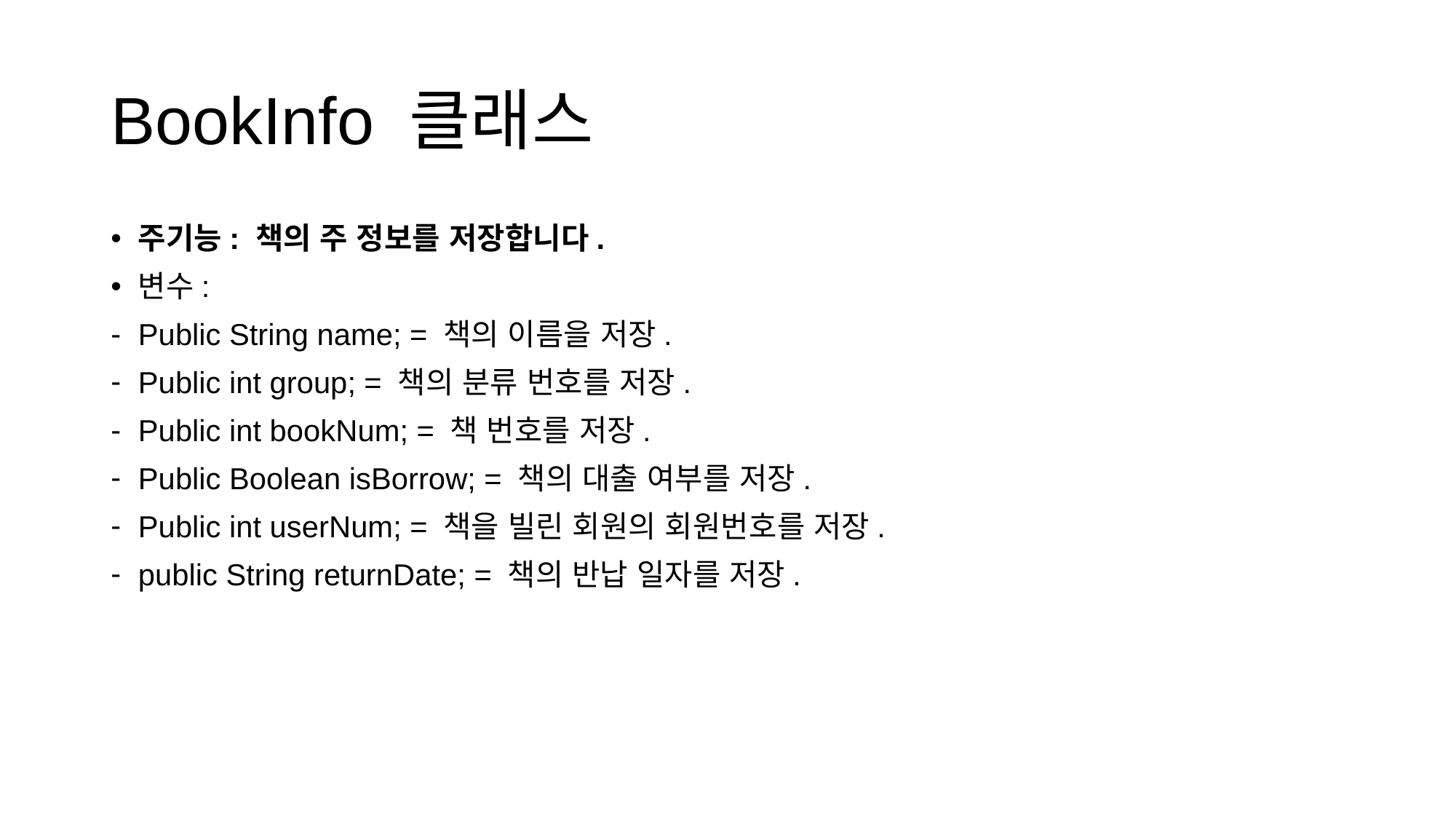

# BookInfo 클래스
주기능: 책의 주 정보를 저장합니다.
변수:
Public String name; = 책의 이름을 저장.
Public int group; = 책의 분류 번호를 저장.
Public int bookNum; = 책 번호를 저장.
Public Boolean isBorrow; = 책의 대출 여부를 저장.
Public int userNum; = 책을 빌린 회원의 회원번호를 저장.
public String returnDate; = 책의 반납 일자를 저장.